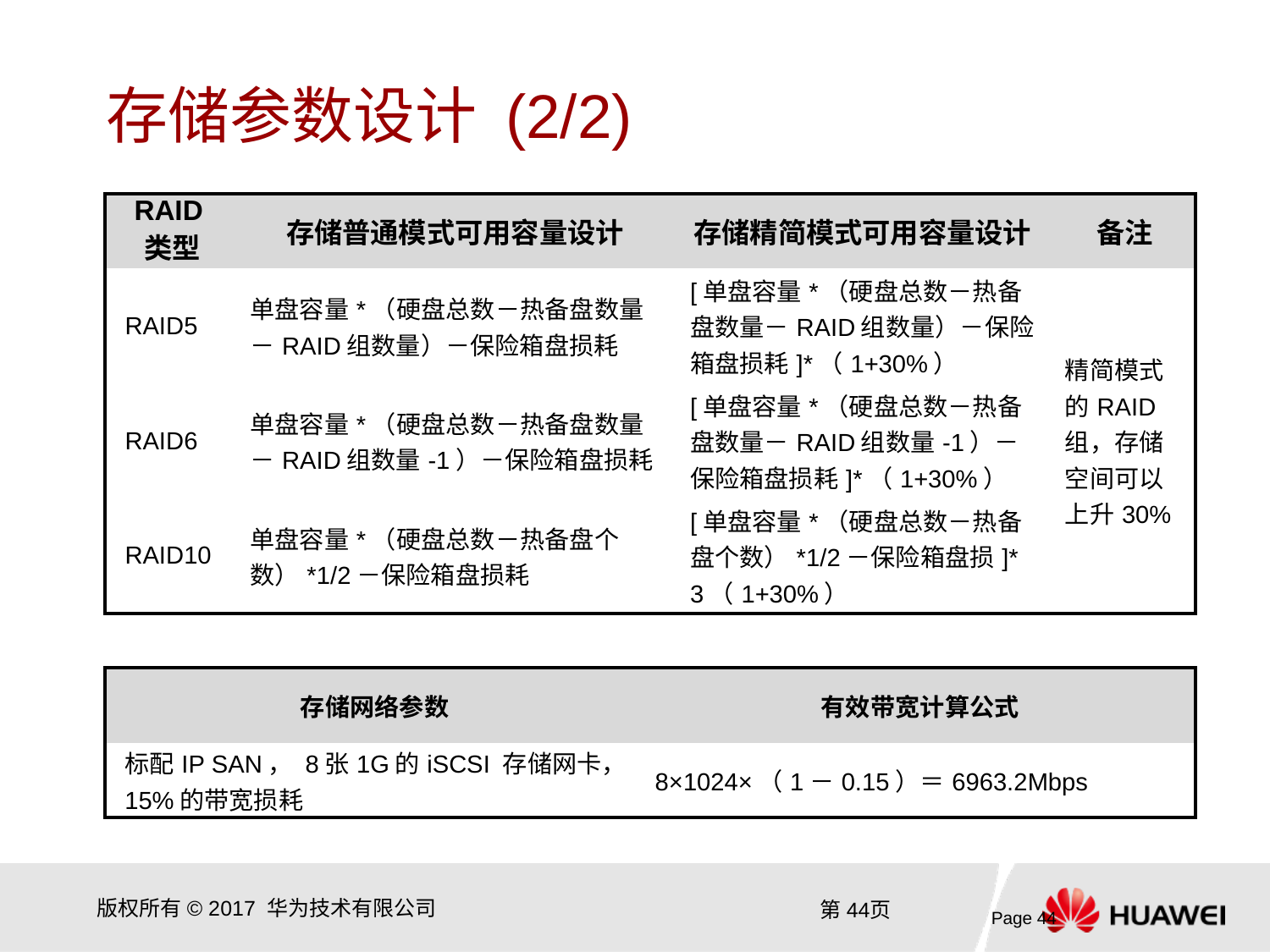

# 存储参数设计 (2/2)
| RAID 类型 | 存储普通模式可用容量设计 | 存储精简模式可用容量设计 | 备注 |
| --- | --- | --- | --- |
| RAID5 | 单盘容量\*（硬盘总数－热备盘数量－RAID组数量）－保险箱盘损耗 | [单盘容量\*（硬盘总数－热备盘数量－RAID组数量）－保险箱盘损耗]\*（1+30%） | 精简模式的RAID组，存储空间可以上升30% |
| RAID6 | 单盘容量\*（硬盘总数－热备盘数量－RAID组数量-1）－保险箱盘损耗 | [单盘容量\*（硬盘总数－热备盘数量－RAID组数量-1）－保险箱盘损耗]\*（1+30%） |  |
| RAID10 | 单盘容量\*（硬盘总数－热备盘个数）\*1/2－保险箱盘损耗 | [单盘容量\*（硬盘总数－热备盘个数）\*1/2－保险箱盘损]\* 3（1+30%） |  |
| 存储网络参数 | 有效带宽计算公式 |
| --- | --- |
| 标配IP SAN， 8张1G的iSCSI 存储网卡，15%的带宽损耗 | 8×1024×（1－0.15）＝6963.2Mbps |
Page 44